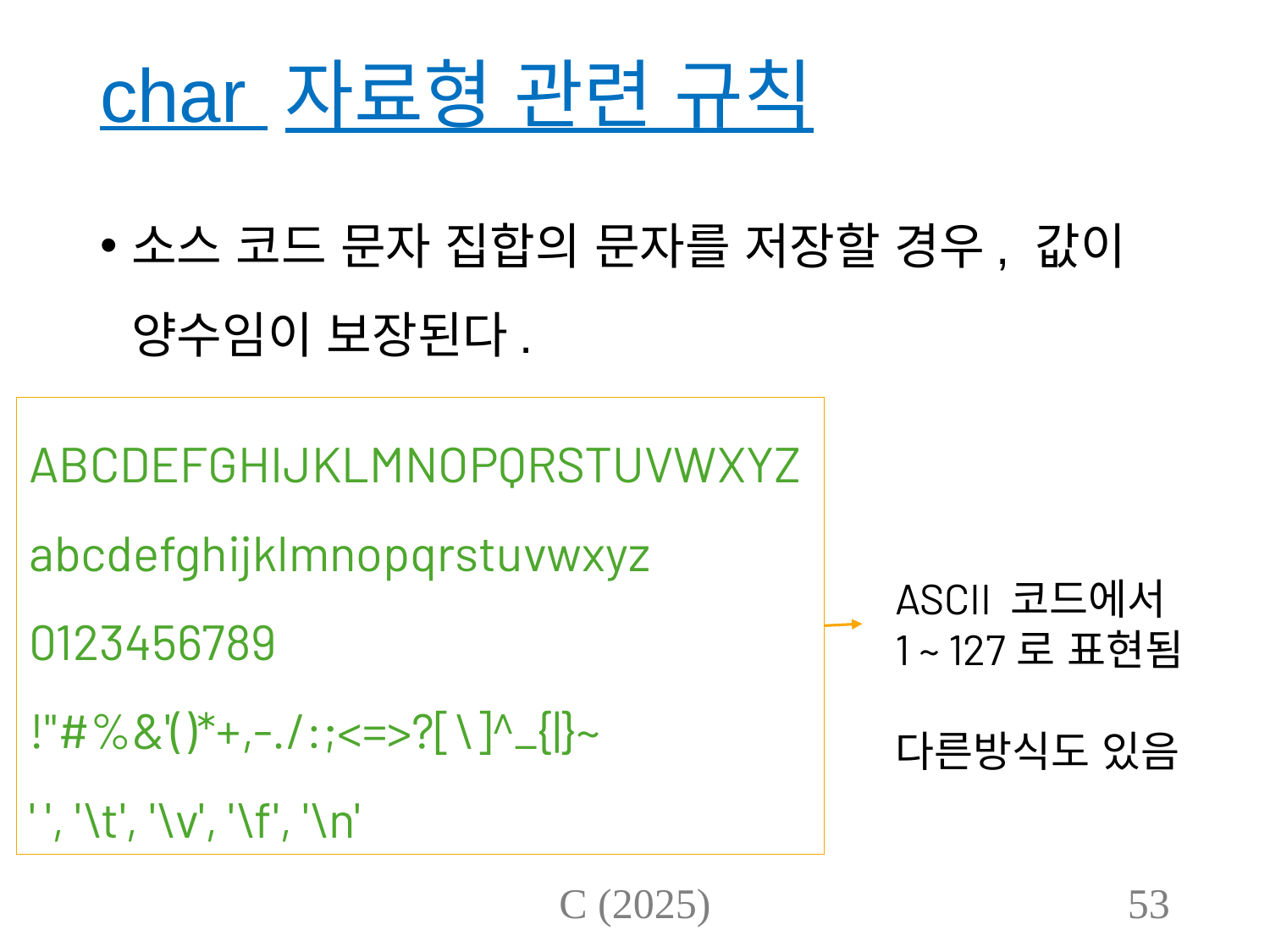

# char 자료형 관련 규칙
소스 코드 문자 집합의 문자를 저장할 경우, 값이 양수임이 보장된다.
ABCDEFGHIJKLMNOPQRSTUVWXYZ
abcdefghijklmnopqrstuvwxyz
0123456789
!"#%&'()*+,-./:;<=>?[\]^_{|}~
' ', '\t', '\v', '\f', '\n'
ASCII 코드에서
1 ~ 127로 표현됨

다른방식도 있음
C (2025)
53